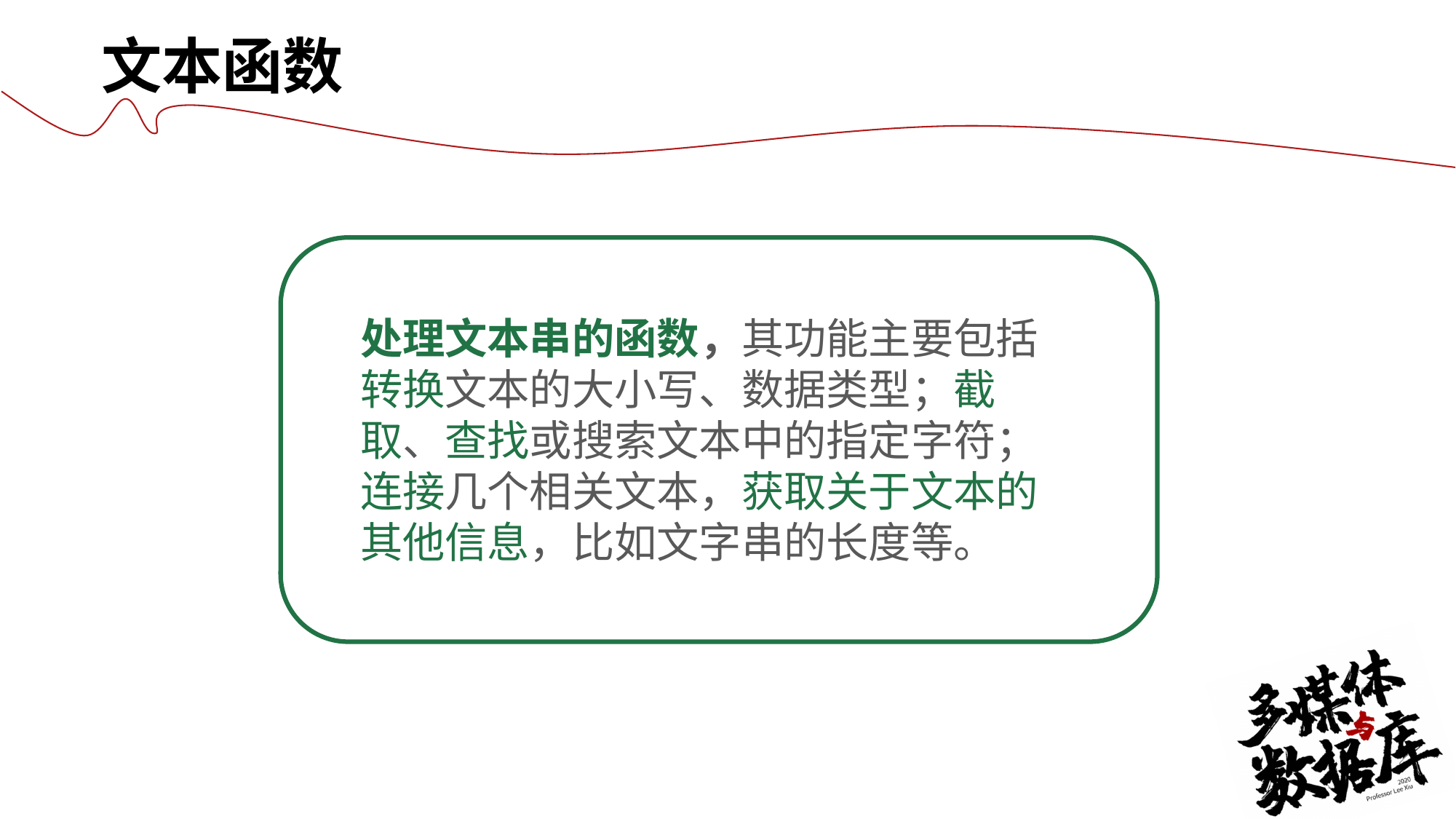

文本函数

处理文本串的函数，其功能主要包括转换文本的大小写、数据类型；截取、查找或搜索文本中的指定字符；连接几个相关文本，获取关于文本的其他信息，比如文字串的长度等。